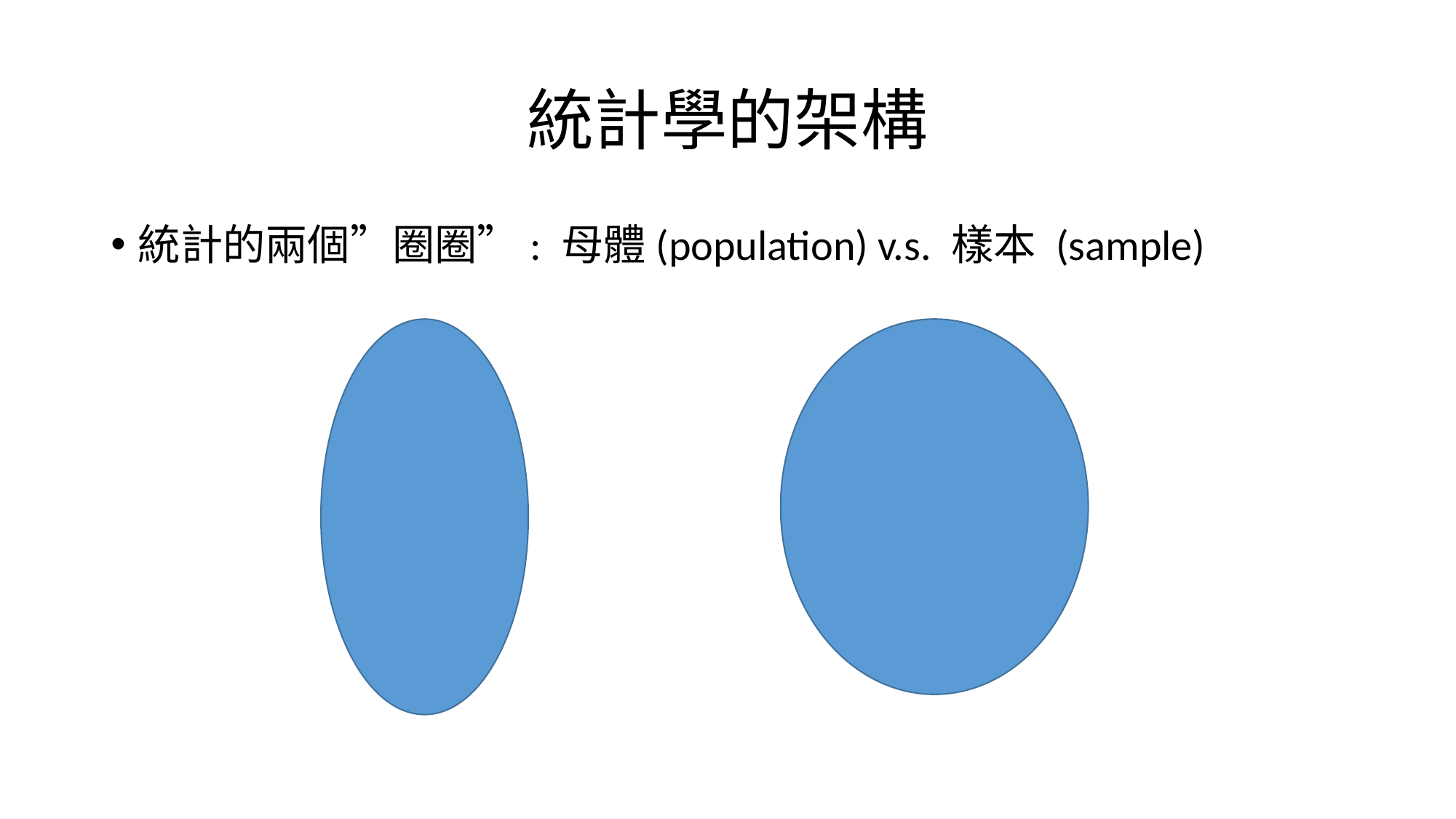

# 統計學的架構
統計的兩個”圈圈”: 母體(population) v.s. 樣本 (sample)